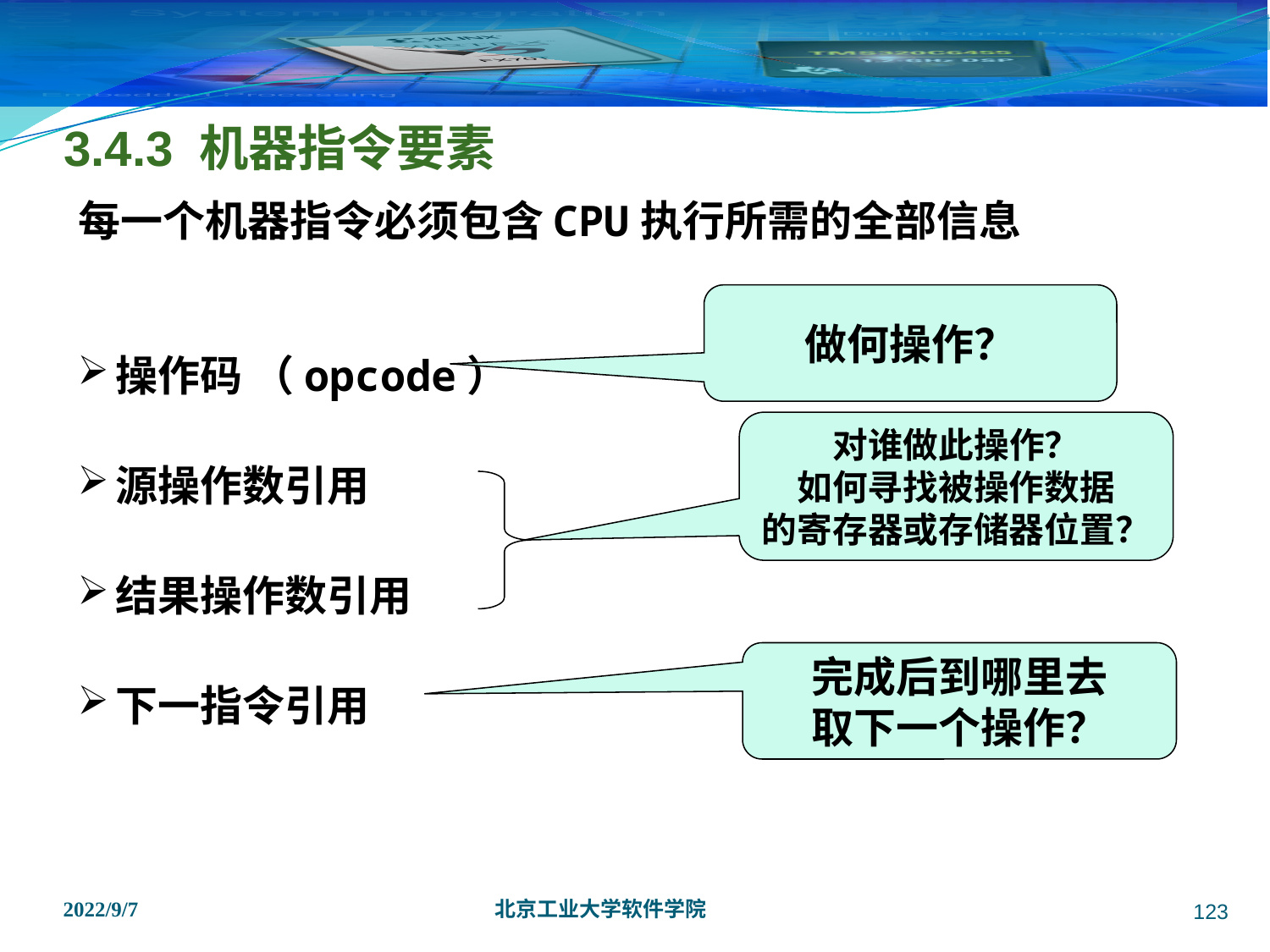

# 3.4.3 机器指令要素
每一个机器指令必须包含CPU执行所需的全部信息
做何操作？
操作码 （opcode）
源操作数引用
结果操作数引用
下一指令引用
对谁做此操作？
如何寻找被操作数据
的寄存器或存储器位置？

完成后到哪里去
取下一个操作？